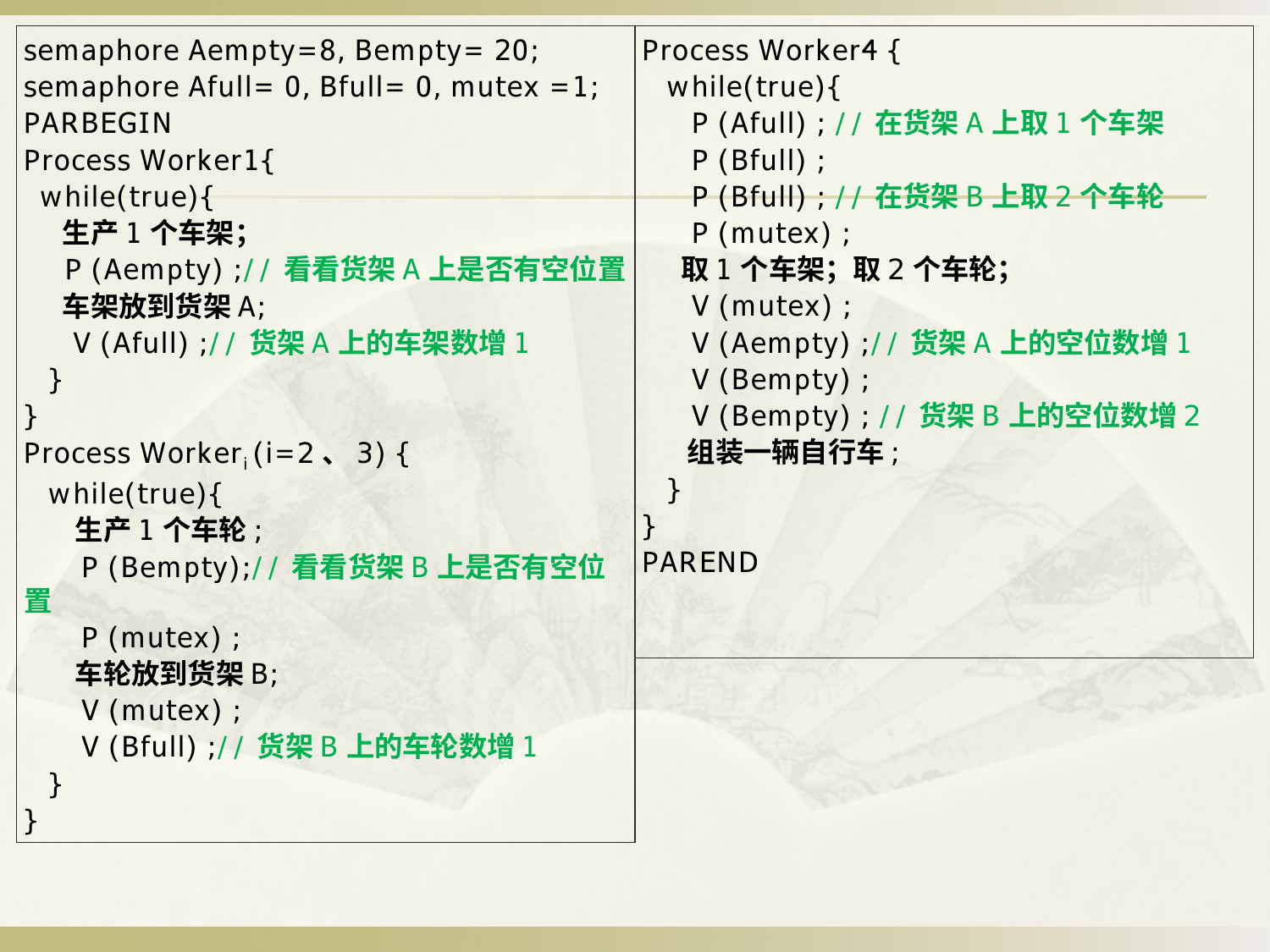

semaphore Aempty=8, Bempty= 20;
semaphore Afull= 0, Bfull= 0, mutex =1;
PARBEGIN
Process Worker1{
  while(true){
     生产1个车架；
     P (Aempty) ;//看看货架A上是否有空位置
     车架放到货架A;
      V (Afull) ;//货架A上的车架数增1
   }
}
Process Workeri (i=2、3) {
   while(true){
       生产1个车轮;
       P (Bempty);//看看货架B上是否有空位置
       P (mutex) ;
       车轮放到货架B;
       V (mutex) ;
       V (Bfull) ;//货架B上的车轮数增1
   }
}
Process Worker4 {
   while(true){
      P (Afull) ; //在货架A上取1个车架
      P (Bfull) ;
      P (Bfull) ; //在货架B上取2个车轮
      P (mutex) ;
     取1个车架；取2个车轮；
      V (mutex) ;
      V (Aempty) ;//货架A上的空位数增1
      V (Bempty) ;
      V (Bempty) ; //货架B上的空位数增2
      组装一辆自行车;
   }
}
PAREND